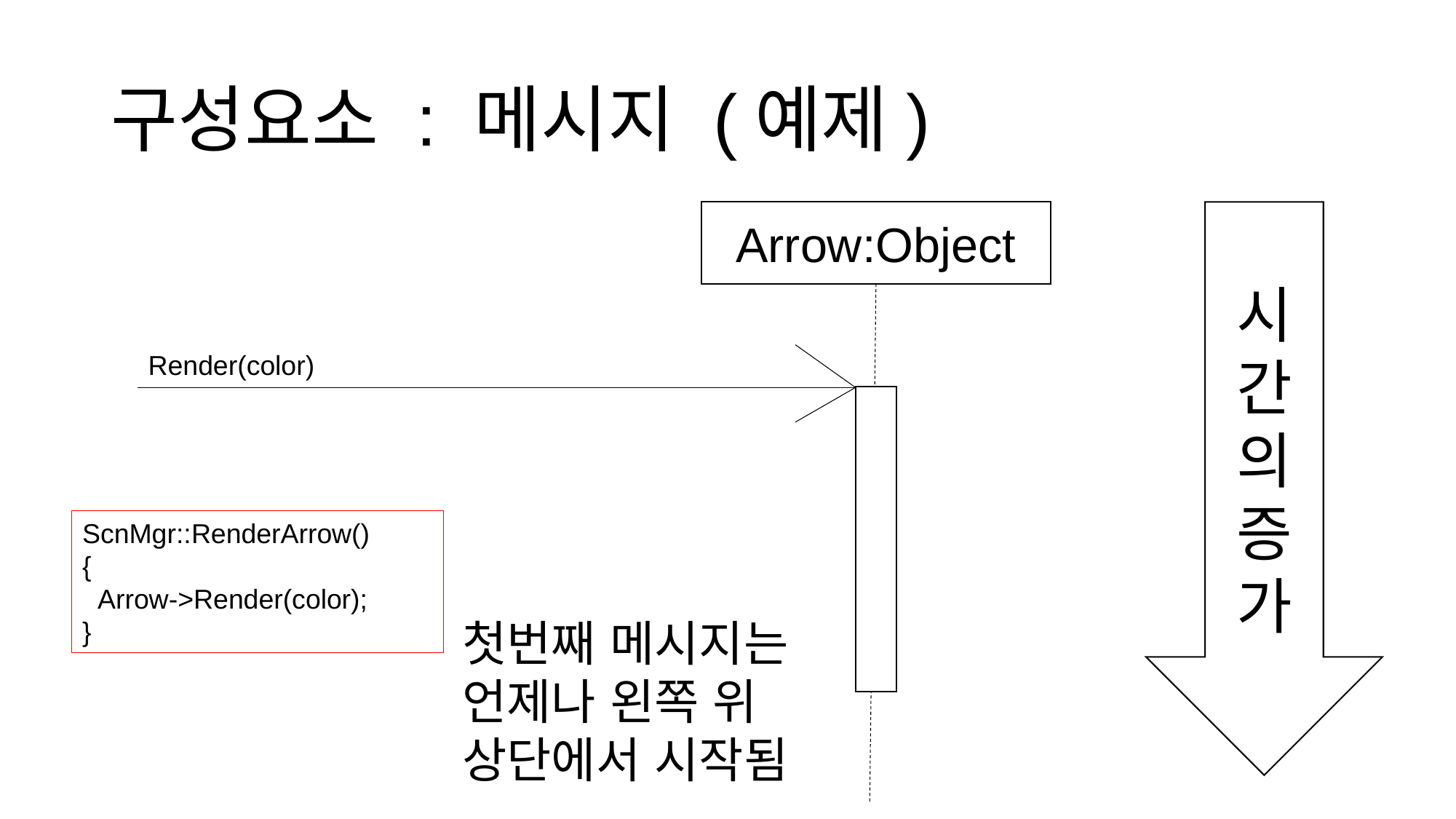

# 구성요소 : 메시지 (예제)
Arrow:Object
시간의 증가
Render(color)

ScnMgr::RenderArrow()
{
  Arrow->Render(color);
}
첫번째 메시지는 언제나 왼쪽 위 상단에서 시작됨